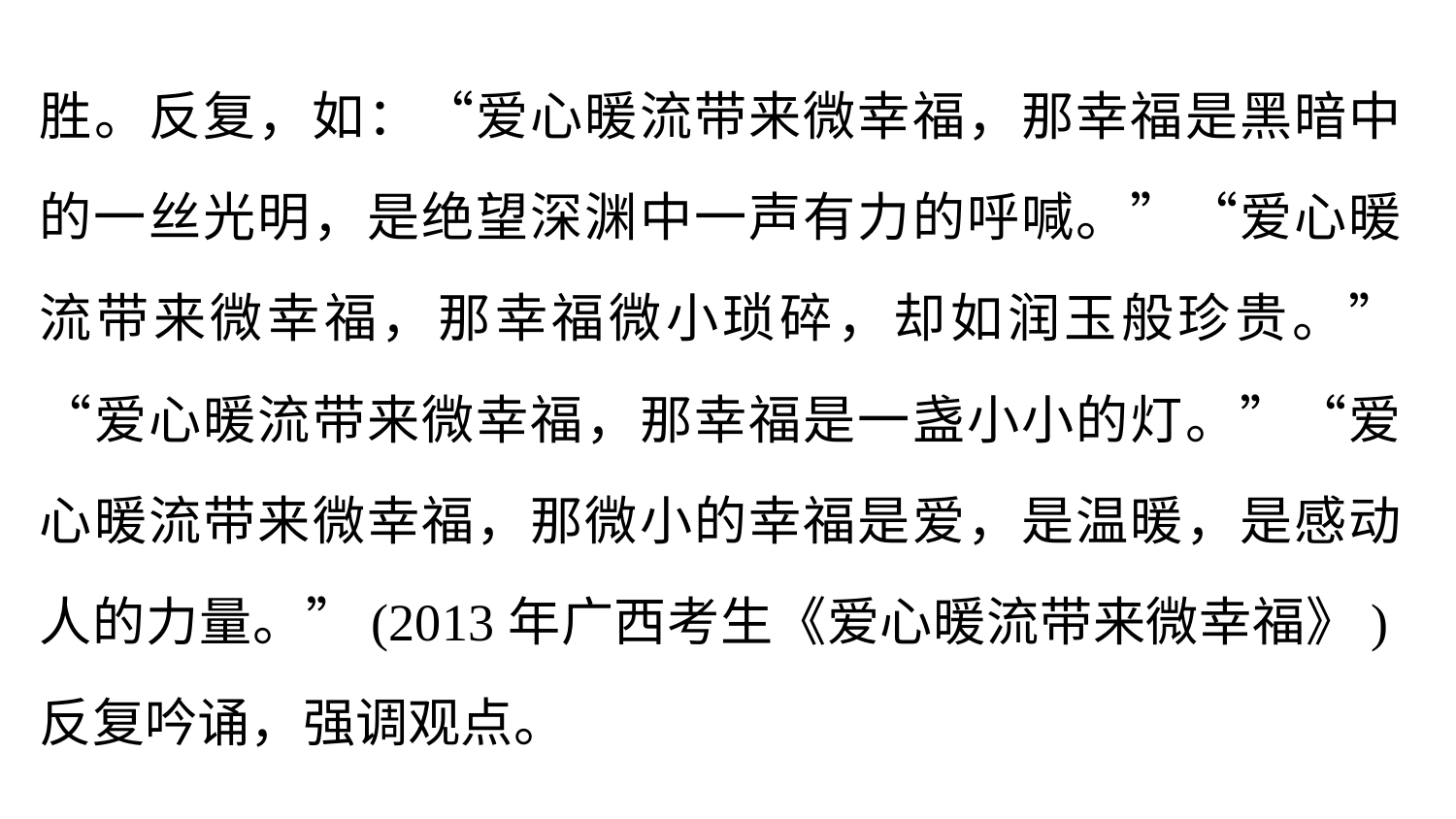

胜。反复，如：“爱心暖流带来微幸福，那幸福是黑暗中的一丝光明，是绝望深渊中一声有力的呼喊。”“爱心暖流带来微幸福，那幸福微小琐碎，却如润玉般珍贵。”“爱心暖流带来微幸福，那幸福是一盏小小的灯。”“爱心暖流带来微幸福，那微小的幸福是爱，是温暖，是感动人的力量。”(2013年广西考生《爱心暖流带来微幸福》)反复吟诵，强调观点。